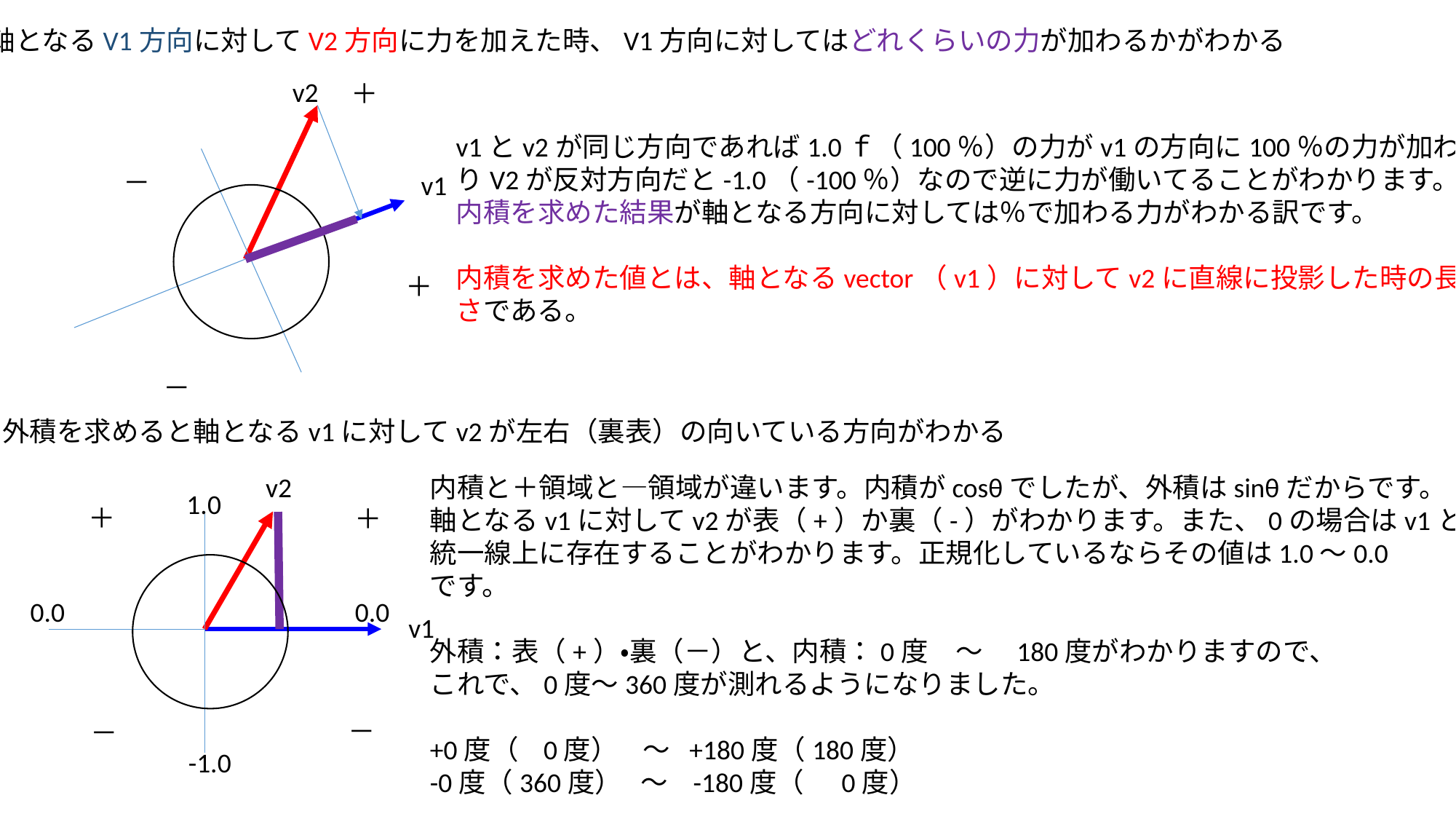

④軸となるV1方向に対してV2方向に力を加えた時、V1方向に対してはどれくらいの力が加わるかがわかる
v2
＋

v1とv2が同じ方向であれば1.0ｆ（100％）の力がv1の方向に100％の力が加わ
りV2が反対方向だと-1.0（-100％）なので逆に力が働いてることがわかります。
内積を求めた結果が軸となる方向に対しては％で加わる力がわかる訳です。

内積を求めた値とは、軸となるvector（v1）に対してv2に直線に投影した時の長
さである。

－
v1

＋
－
⑤外積を求めると軸となるv1に対してv2が左右（裏表）の向いている方向がわかる
v2
内積と＋領域と―領域が違います。内積がcosθでしたが、外積はsinθだからです。
軸となるv1に対してv2が表（+）か裏（-）がわかります。また、0の場合はv1とv2は
統一線上に存在することがわかります。正規化しているならその値は1.0～0.0
です。

外積：表（+）・裏（－）と、内積：0度　～　180度がわかりますので、
これで、0度～360度が測れるようになりました。

+0度（   0度）    ～  +180度（180度）
-0度（360度）   ～   -180度（     0度）
1.0
＋
＋

0.0
0.0
v1

－
－
-1.0